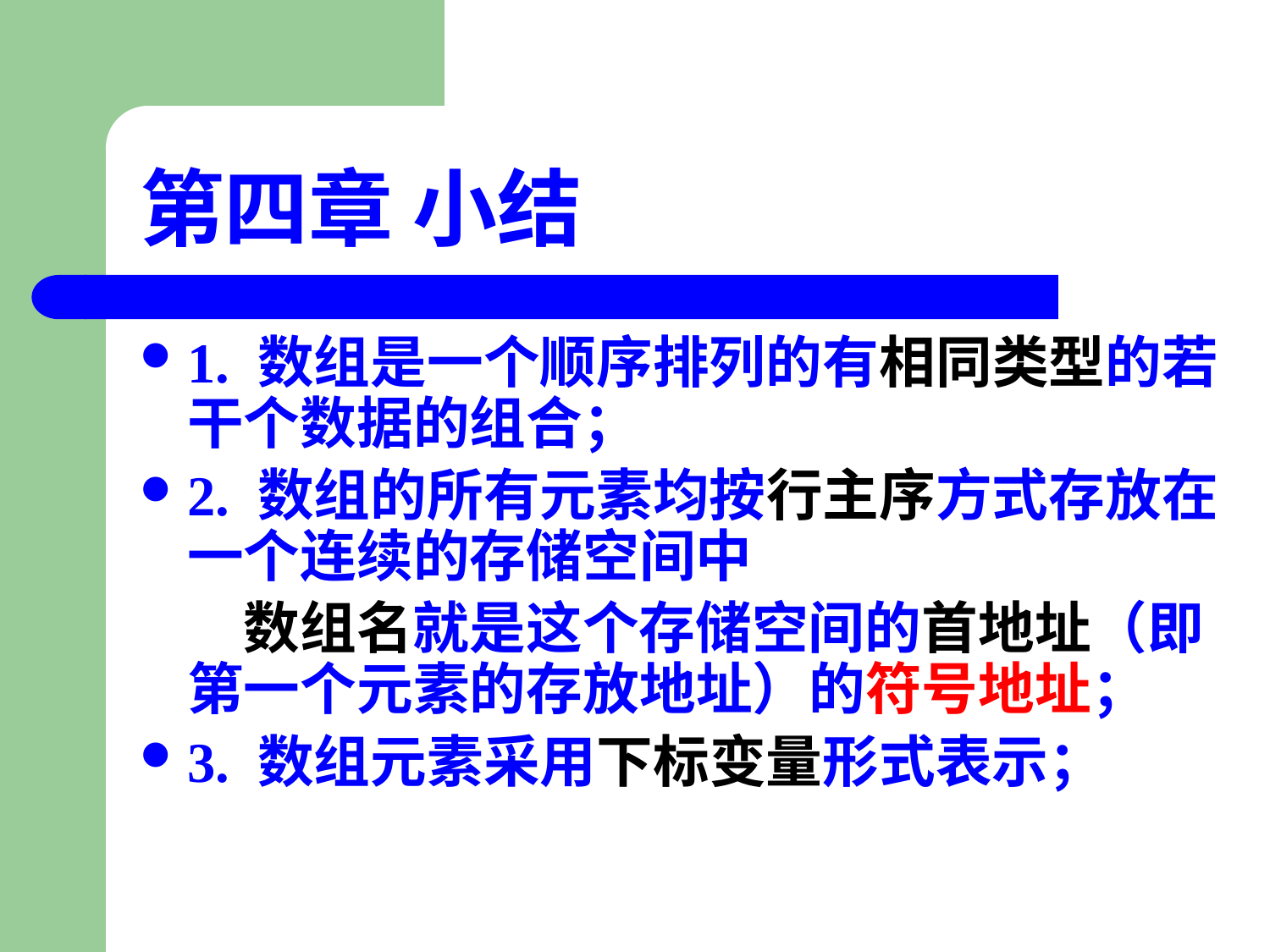

# 第四章 小结
1. 数组是一个顺序排列的有相同类型的若干个数据的组合；
2. 数组的所有元素均按行主序方式存放在一个连续的存储空间中
       数组名就是这个存储空间的首地址（即第一个元素的存放地址）的符号地址；
3. 数组元素采用下标变量形式表示；